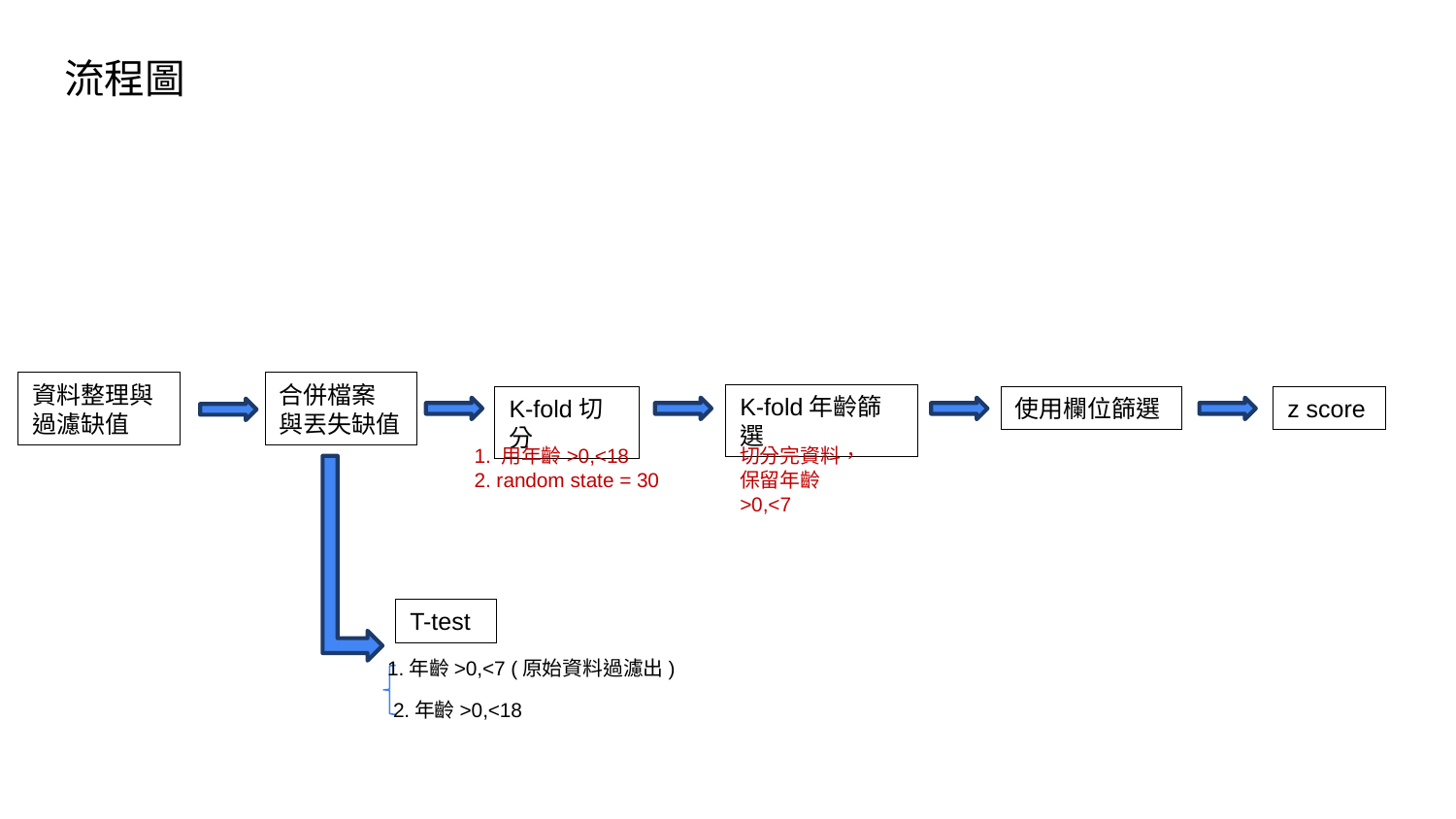

# 流程圖
資料整理與過濾缺值
合併檔案 與丟失缺值
K-fold年齡篩選
z score
K-fold切分
使用欄位篩選

1. 用年齡>0,<18
2. random state = 30
切分完資料，保留年齡>0,<7

T-test
1.年齡>0,<7 (原始資料過濾出)

2.年齡>0,<18